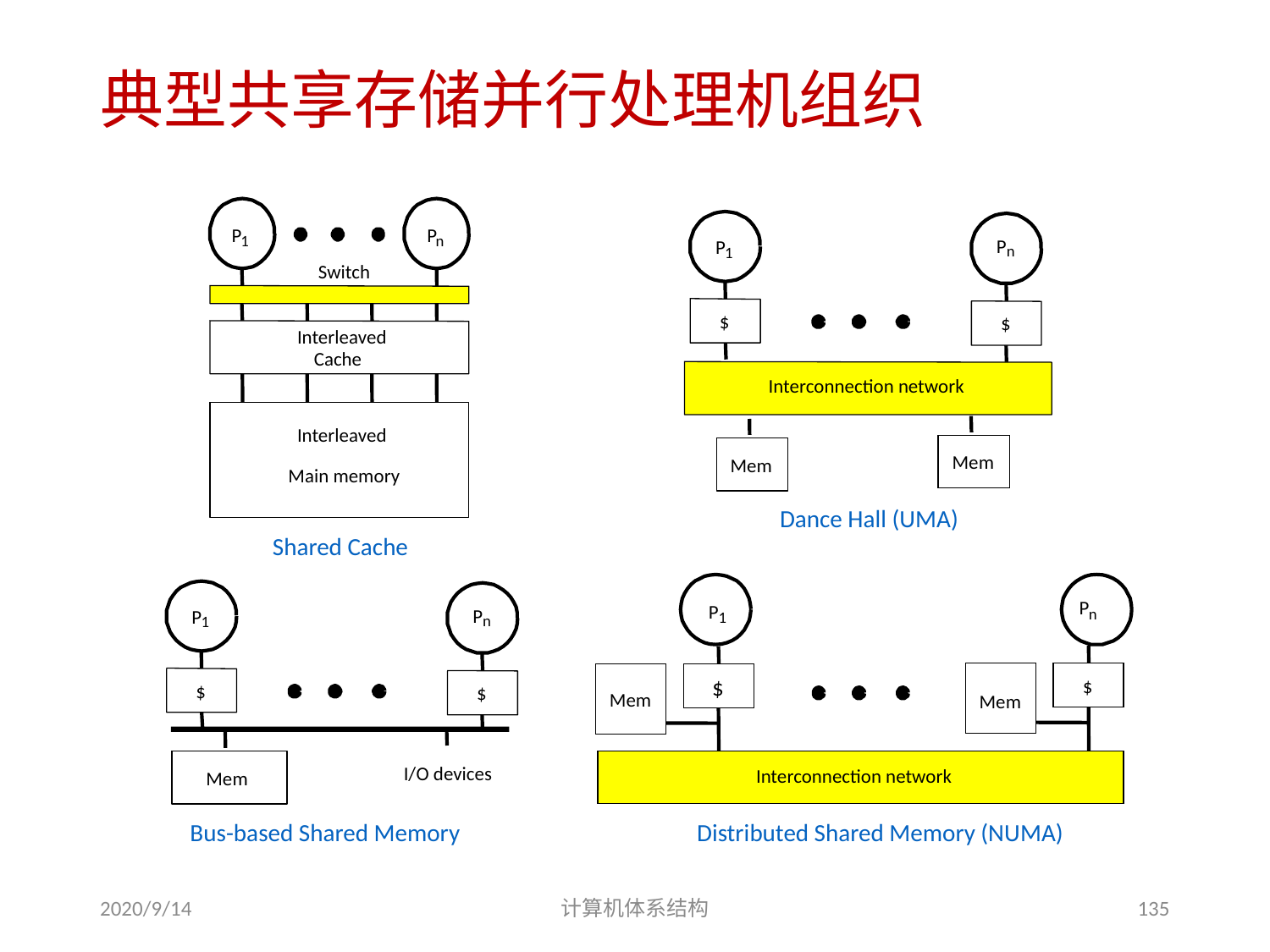

# 典型共享存储并行处理机组织

P
P

1
n
Switch

Interleaved
Cache

Interleaved
Main memory
Shared Cache

P
P
n
1

$
$

Interconnection network

Mem
Mem
Dance Hall (UMA)

P
P
n
1

$
$
Mem

Mem

Interconnection network
Distributed Shared Memory (NUMA)

P
P
n
1

$
$

I/O devices
Mem
Bus-based Shared Memory
2020/9/14
计算机体系结构
135